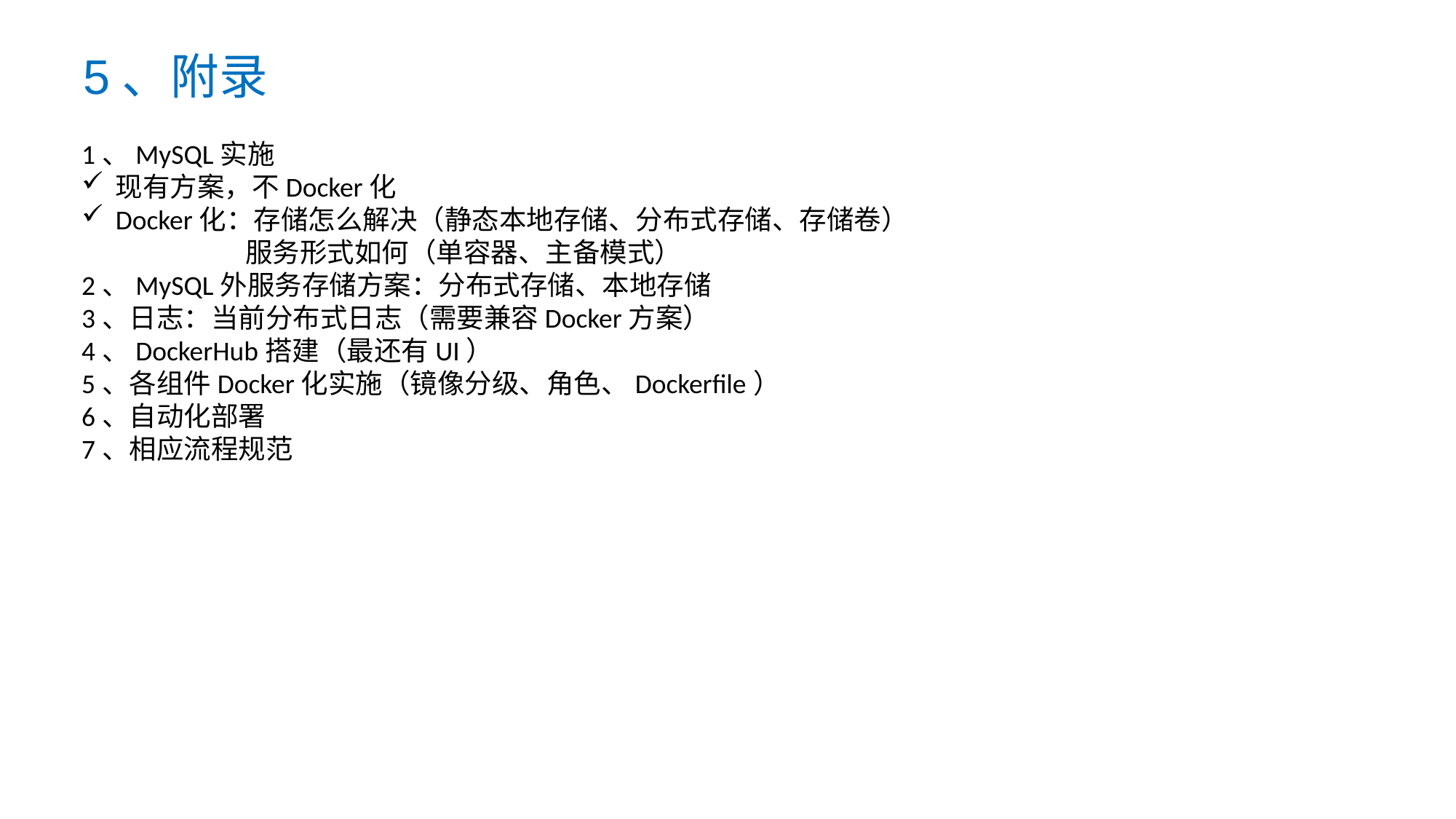

# 5、附录
1、MySQL实施
现有方案，不Docker化
Docker化：存储怎么解决（静态本地存储、分布式存储、存储卷）
服务形式如何（单容器、主备模式）
2、MySQL外服务存储方案：分布式存储、本地存储
3、日志：当前分布式日志（需要兼容Docker方案）
4、DockerHub搭建（最还有UI）
5、各组件Docker化实施（镜像分级、角色、Dockerfile）
6、自动化部署
7、相应流程规范